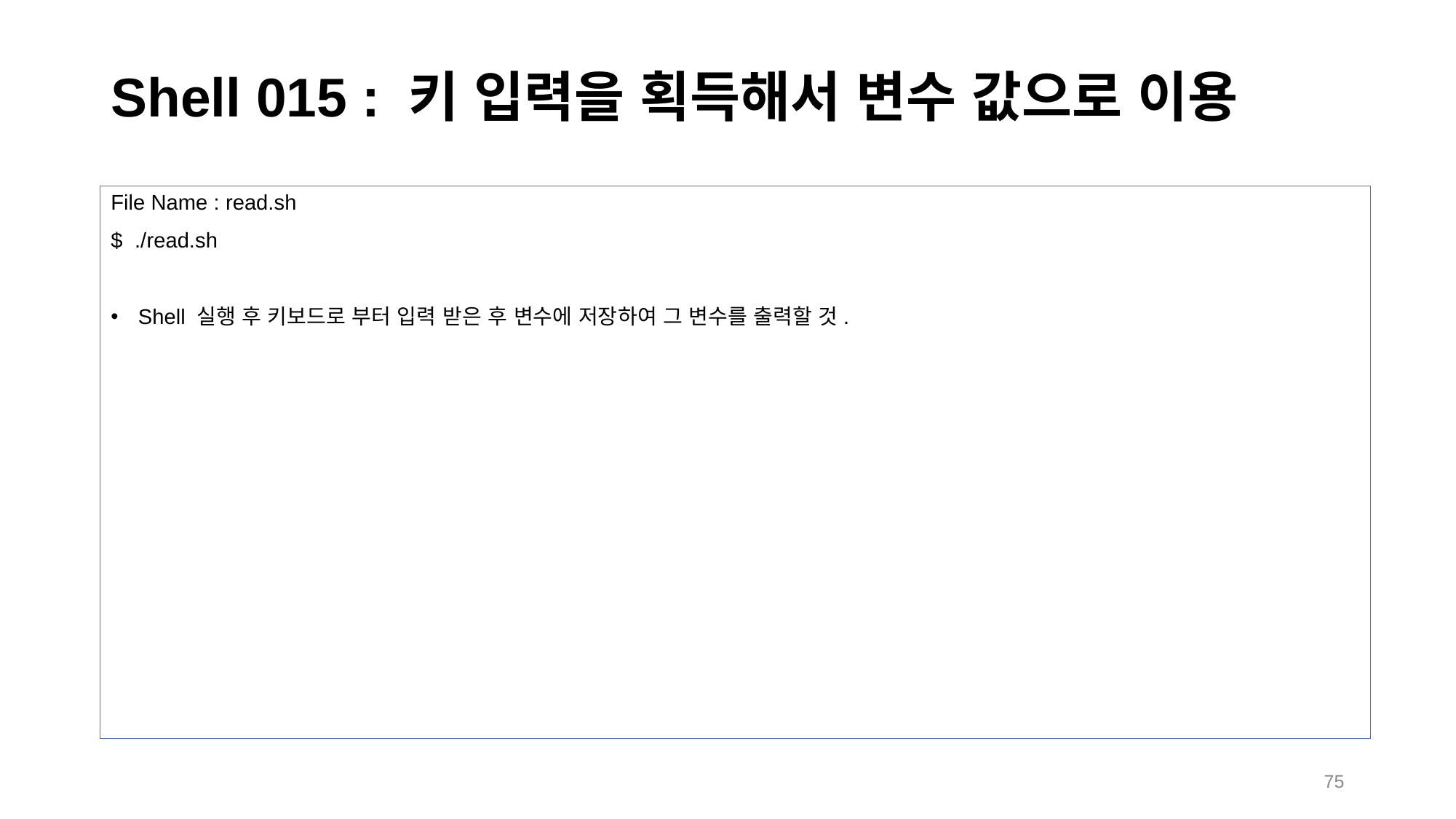

# Shell 015 : 키 입력을 획득해서 변수 값으로 이용
File Name : read.sh
$  ./read.sh

Shell 실행 후 키보드로 부터 입력 받은 후 변수에 저장하여 그 변수를 출력할 것.
75